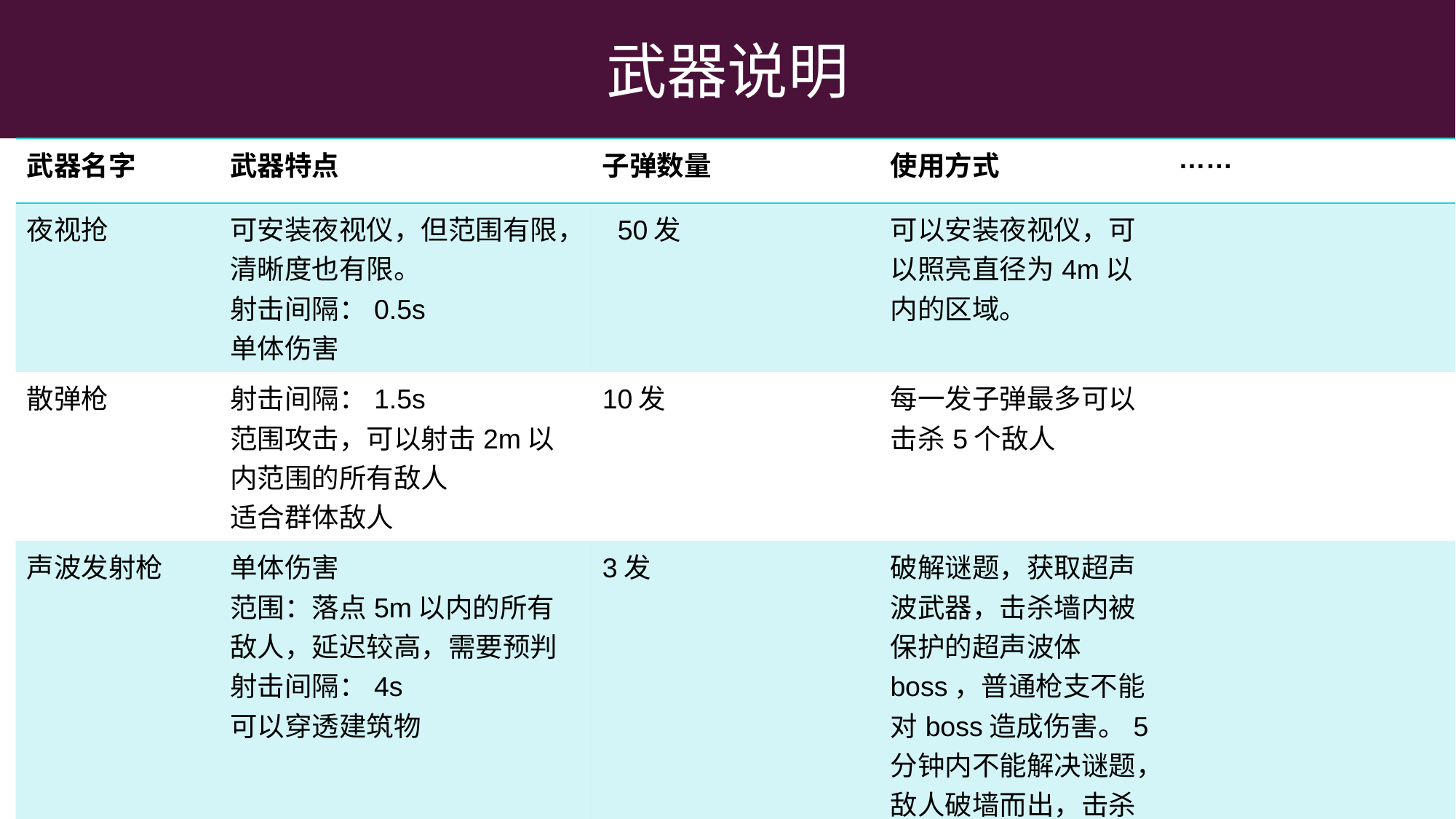

武器说明
| 武器名字 | 武器特点 | 子弹数量 | 使用方式 | …… |
| --- | --- | --- | --- | --- |
| 夜视抢 | 可安装夜视仪，但范围有限，清晰度也有限。 射击间隔：0.5s 单体伤害 | 50发 | 可以安装夜视仪，可以照亮直径为4m以内的区域。 |  |
| 散弹枪 | 射击间隔：1.5s 范围攻击，可以射击2m以内范围的所有敌人 适合群体敌人 | 10发 | 每一发子弹最多可以击杀5个敌人 |  |
| 声波发射枪 | 单体伤害 范围：落点5m以内的所有敌人，延迟较高，需要预判 射击间隔：4s 可以穿透建筑物 | 3发 | 破解谜题，获取超声波武器，击杀墙内被保护的超声波体boss，普通枪支不能对boss造成伤害。5分钟内不能解决谜题，敌人破墙而出，击杀玩家。 |  |
|  |  |  |  |  |
|  |  |  |  |  |
|  |  |  |  |  |
|  |  |  |  |  |